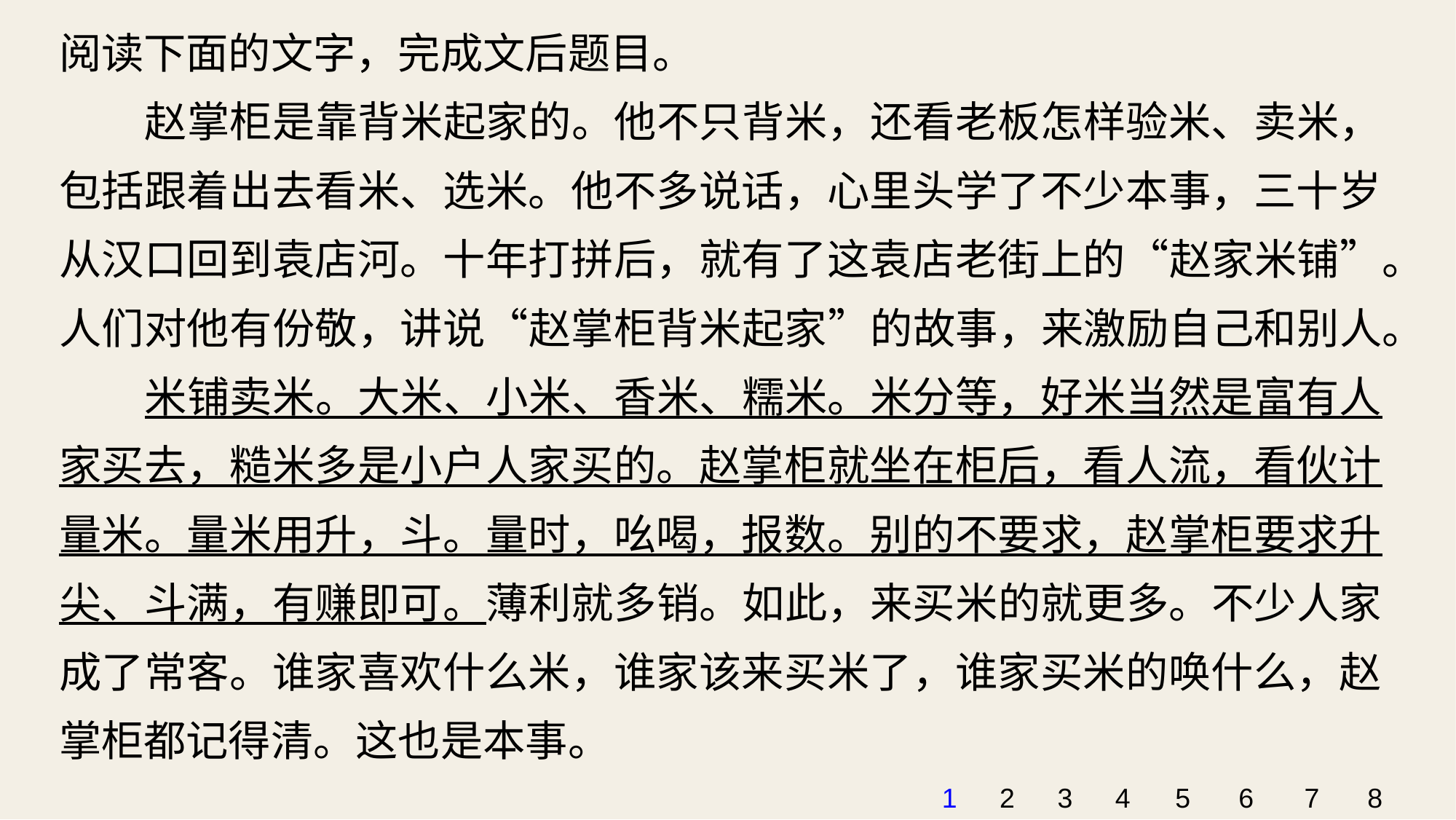

阅读下面的文字，完成文后题目。
赵掌柜是靠背米起家的。他不只背米，还看老板怎样验米、卖米，包括跟着出去看米、选米。他不多说话，心里头学了不少本事，三十岁从汉口回到袁店河。十年打拼后，就有了这袁店老街上的“赵家米铺”。人们对他有份敬，讲说“赵掌柜背米起家”的故事，来激励自己和别人。
米铺卖米。大米、小米、香米、糯米。米分等，好米当然是富有人家买去，糙米多是小户人家买的。赵掌柜就坐在柜后，看人流，看伙计量米。量米用升，斗。量时，吆喝，报数。别的不要求，赵掌柜要求升尖、斗满，有赚即可。薄利就多销。如此，来买米的就更多。不少人家成了常客。谁家喜欢什么米，谁家该来买米了，谁家买米的唤什么，赵掌柜都记得清。这也是本事。
1
2
3
4
5
6
7
8